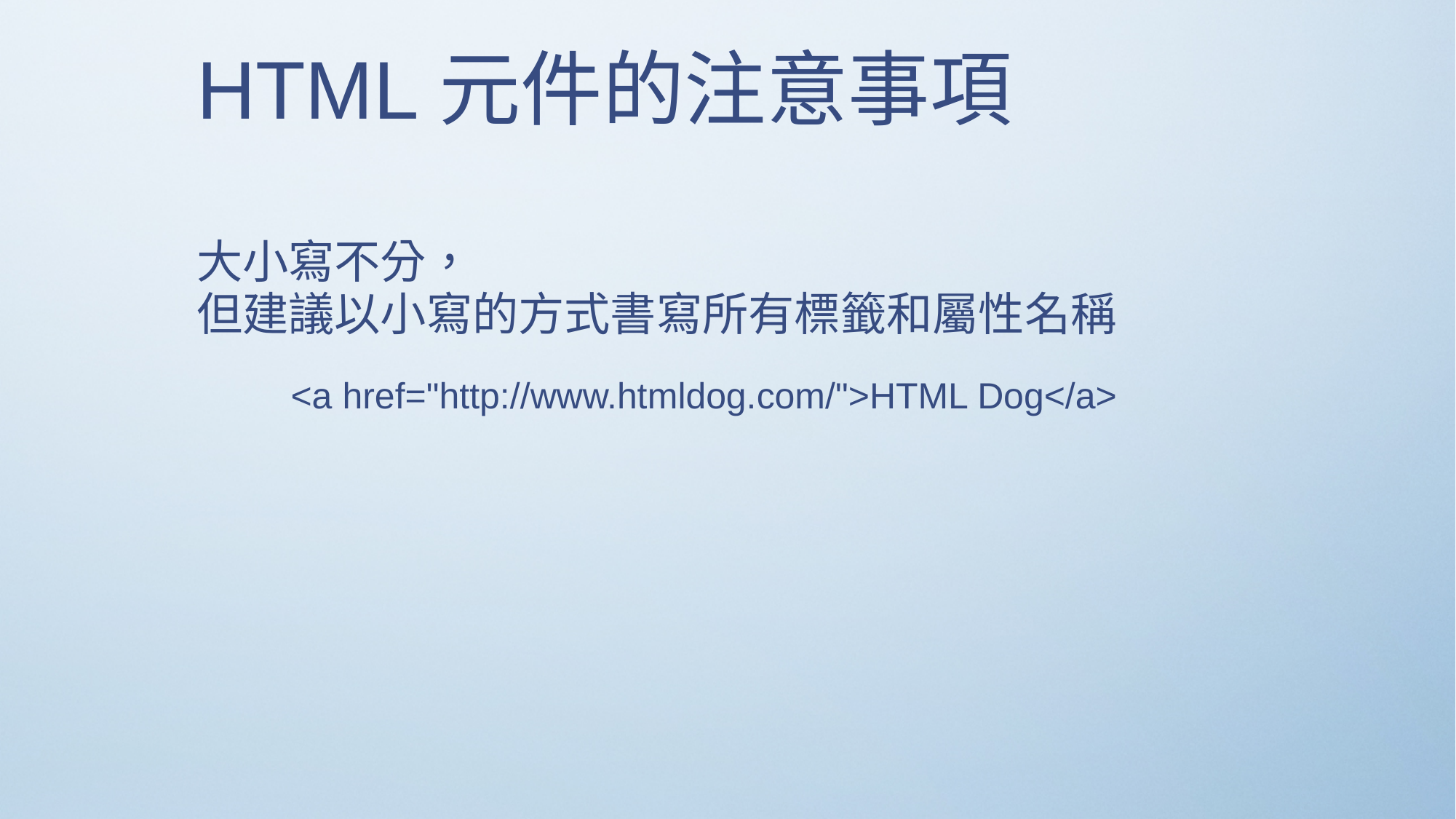

HTML元件的注意事項
大小寫不分，
但建議以小寫的方式書寫所有標籤和屬性名稱
<a href="http://www.htmldog.com/">HTML Dog</a>